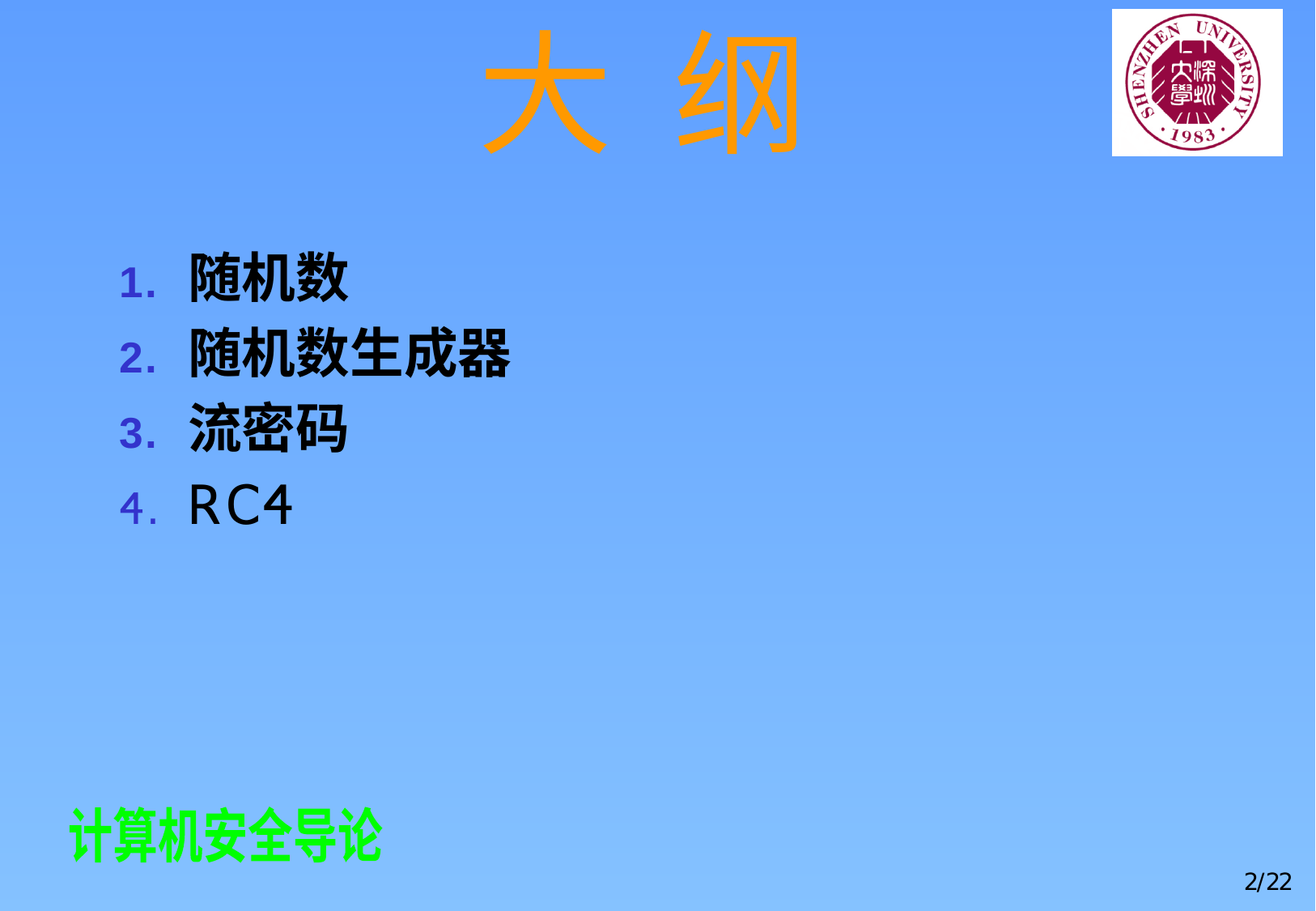

# 大  纲
随机数
随机数生成器
流密码
RC4
2/22